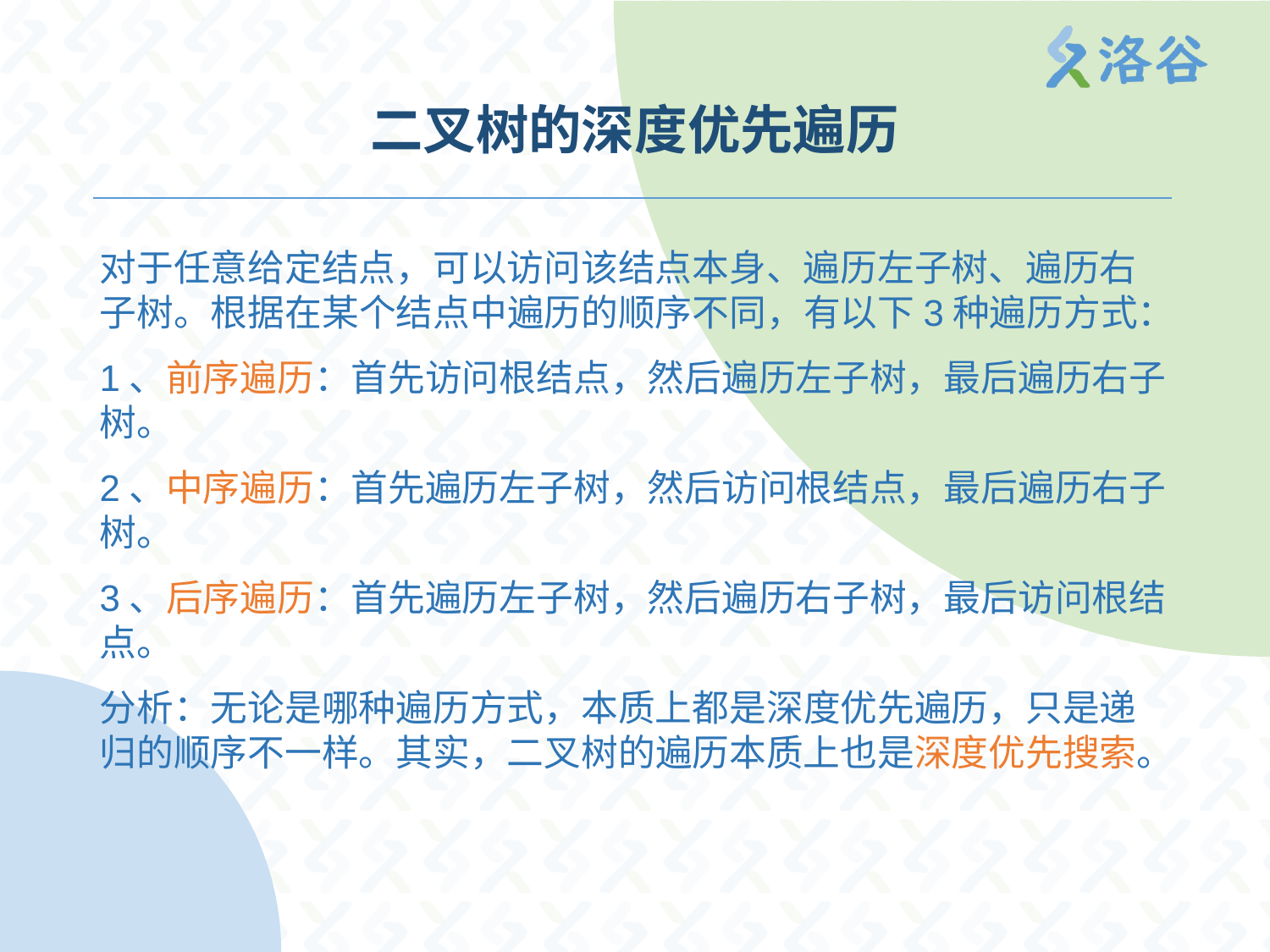

# 二叉树的深度优先遍历
对于任意给定结点，可以访问该结点本身、遍历左子树、遍历右子树。根据在某个结点中遍历的顺序不同，有以下3种遍历方式：
1、前序遍历：首先访问根结点，然后遍历左子树，最后遍历右子树。
2、中序遍历：首先遍历左子树，然后访问根结点，最后遍历右子树。
3、后序遍历：首先遍历左子树，然后遍历右子树，最后访问根结点。
分析：无论是哪种遍历方式，本质上都是深度优先遍历，只是递归的顺序不一样。其实，二叉树的遍历本质上也是深度优先搜索。